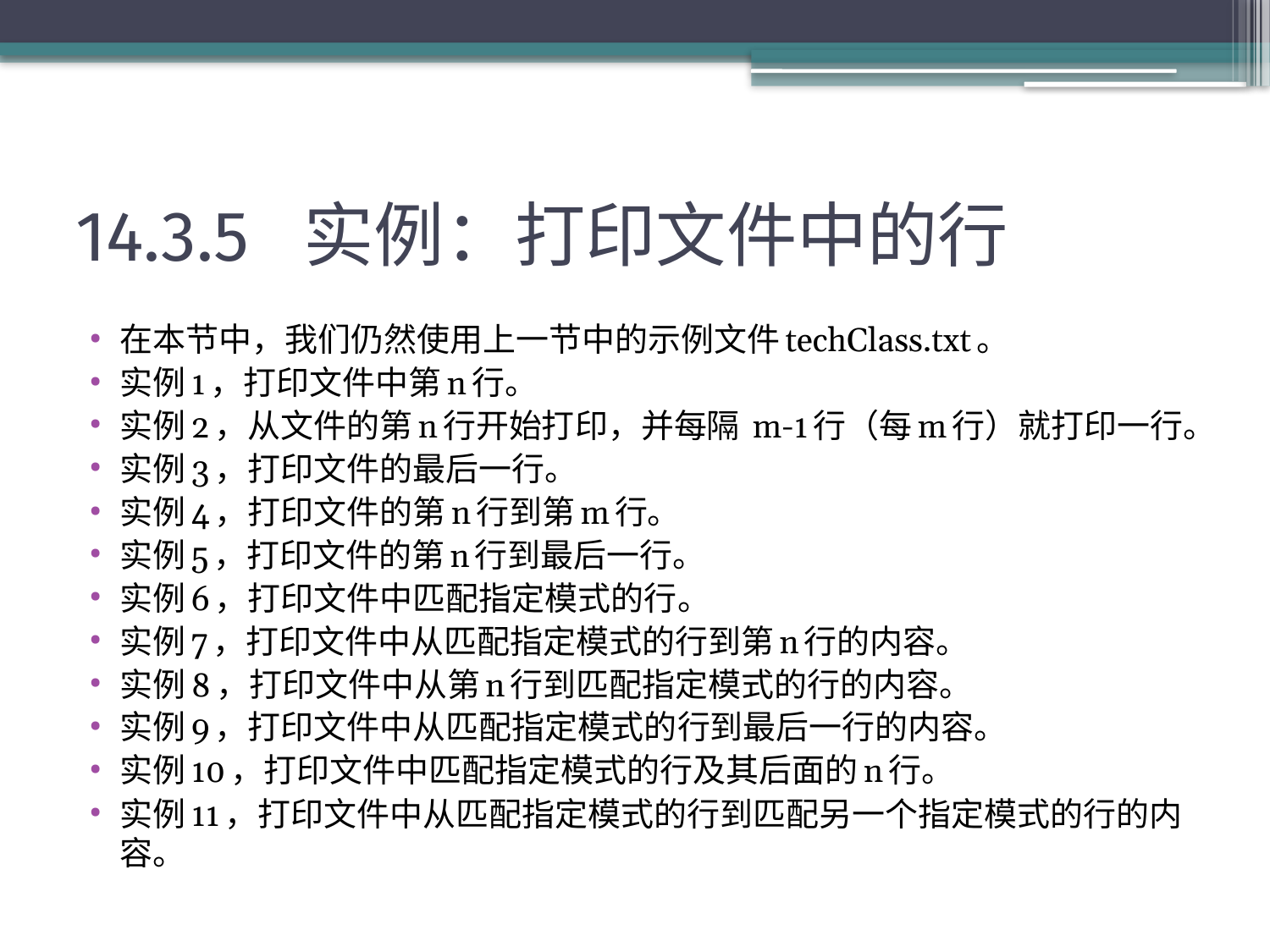

# 14.3.5  实例：打印文件中的行
在本节中，我们仍然使用上一节中的示例文件techClass.txt。
实例1，打印文件中第n行。
实例2，从文件的第n行开始打印，并每隔 m-1行（每m行）就打印一行。
实例3，打印文件的最后一行。
实例4，打印文件的第n行到第m行。
实例5，打印文件的第n行到最后一行。
实例6，打印文件中匹配指定模式的行。
实例7，打印文件中从匹配指定模式的行到第n行的内容。
实例8，打印文件中从第n行到匹配指定模式的行的内容。
实例9，打印文件中从匹配指定模式的行到最后一行的内容。
实例10，打印文件中匹配指定模式的行及其后面的n行。
实例11，打印文件中从匹配指定模式的行到匹配另一个指定模式的行的内容。